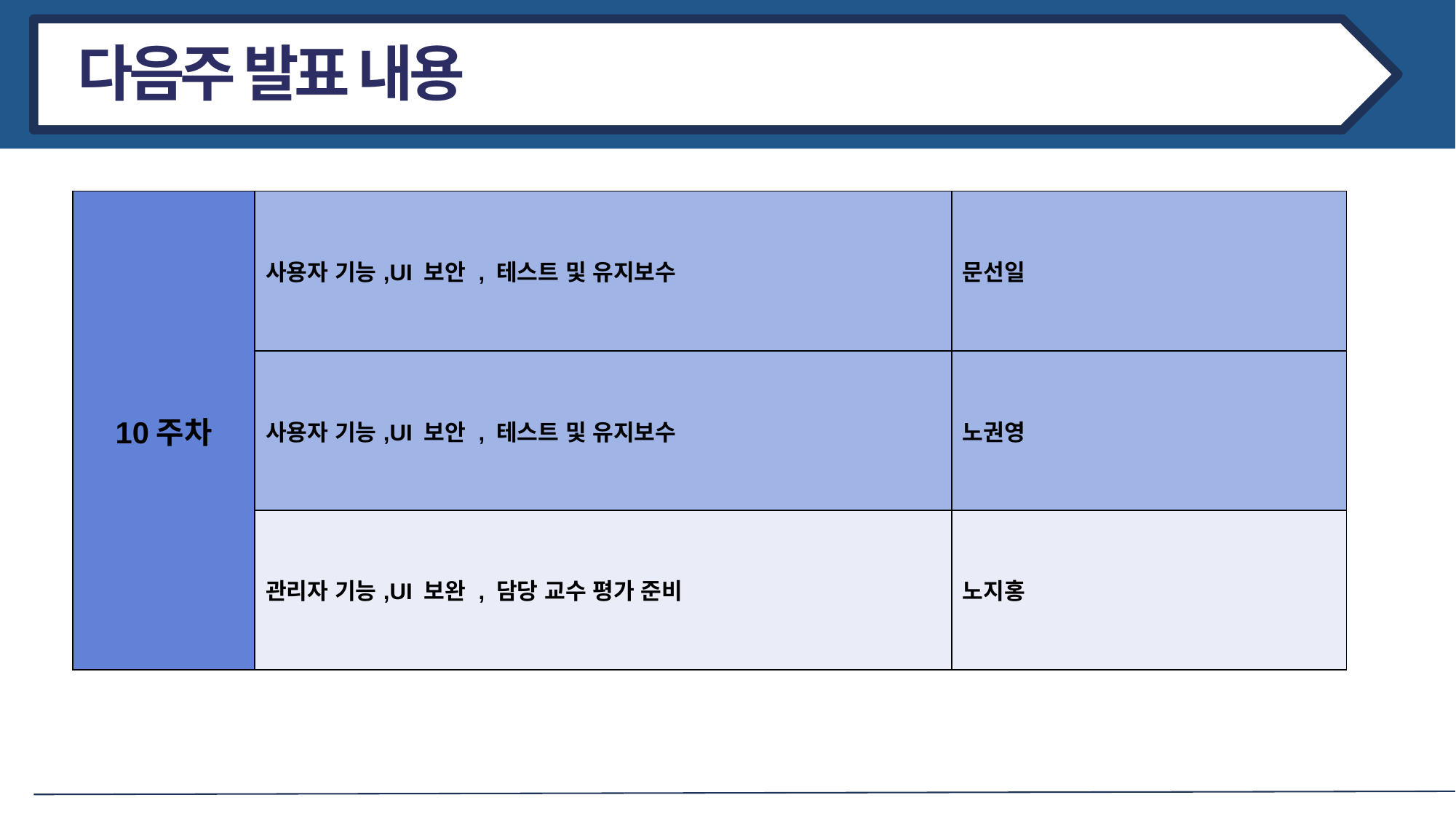

다음주 발표 내용
| 10주차 | 사용자 기능,UI 보안 , 테스트 및 유지보수 | 문선일 |
| --- | --- | --- |
|  | 사용자 기능,UI 보안 , 테스트 및 유지보수 | 노권영 |
|  | 관리자 기능,UI 보완 , 담당 교수 평가 준비 | 노지홍 |